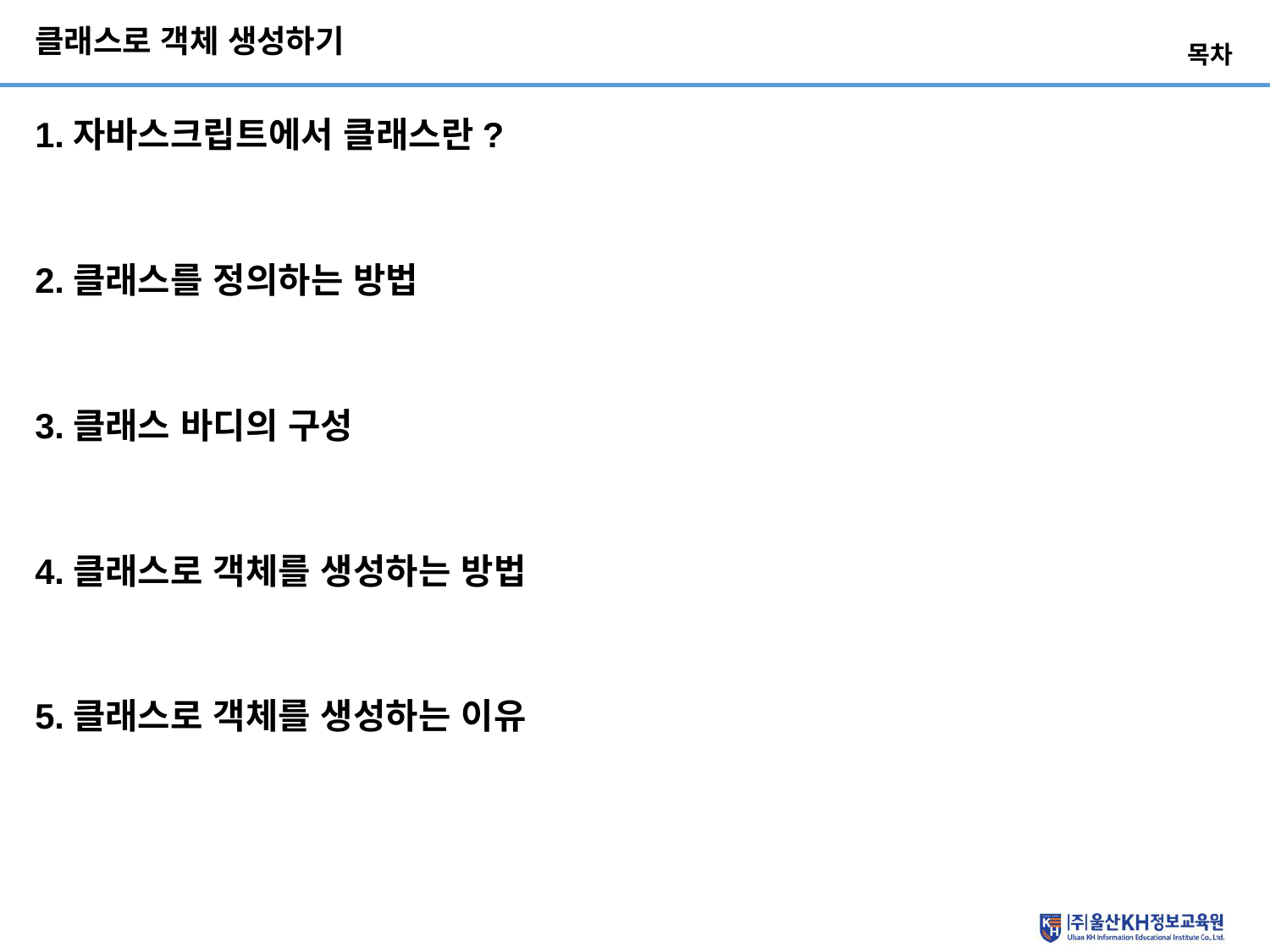

# 클래스로 객체 생성하기
목차
1.자바스크립트에서 클래스란?

2.클래스를 정의하는 방법

3.클래스 바디의 구성

4.클래스로 객체를 생성하는 방법

5.클래스로 객체를 생성하는 이유